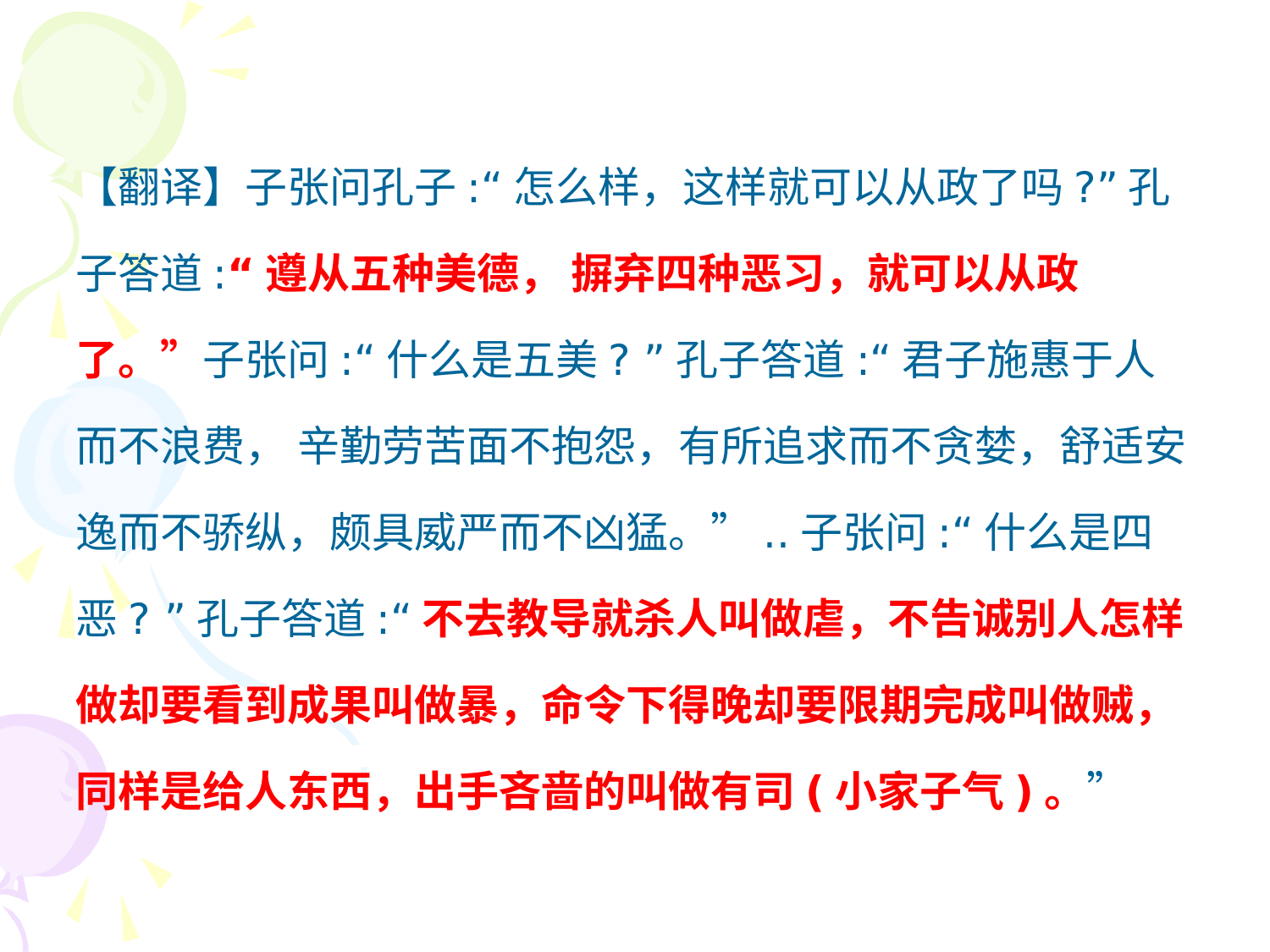

【翻译】子张问孔子:“怎么样，这样就可以从政了吗?”孔子答道:“遵从五种美德， 摒弃四种恶习，就可以从政了。”子张问:“什么是五美? ”孔子答道:“君子施惠于人而不浪费， 辛勤劳苦面不抱怨，有所追求而不贪婪，舒适安逸而不骄纵，颇具威严而不凶猛。”..子张问:“什么是四恶? ”孔子答道:“不去教导就杀人叫做虐，不告诚别人怎样做却要看到成果叫做暴，命令下得晚却要限期完成叫做贼，同样是给人东西，出手吝啬的叫做有司(小家子气)。”